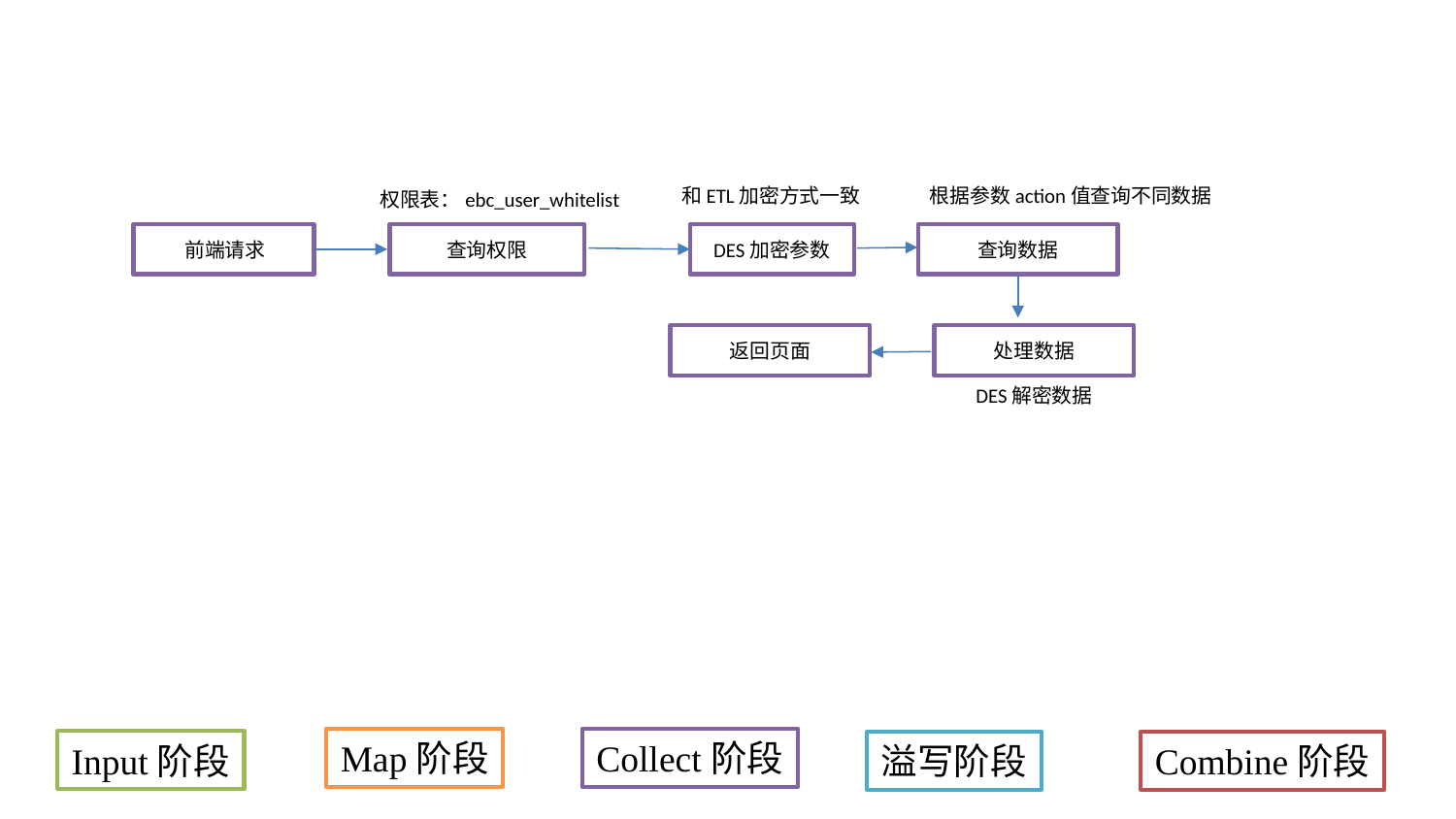

根据参数action值查询不同数据
和ETL加密方式一致
权限表：ebc_user_whitelist
查询数据
       前端请求
查询权限
DES加密参数
返回页面
处理数据
DES解密数据
Map阶段
Collect阶段
Input阶段
溢写阶段
Combine阶段